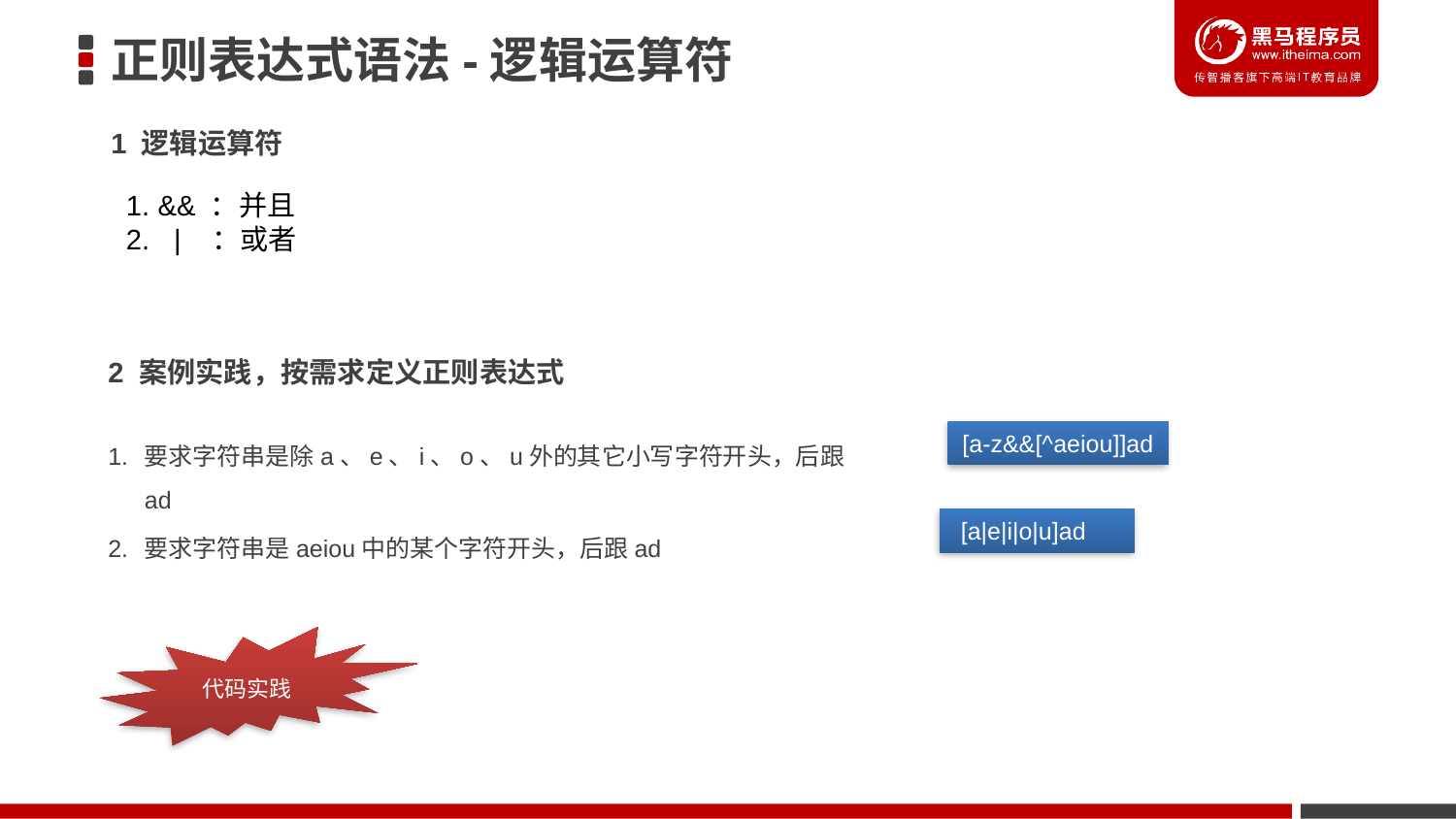

# 正则表达式语法-逻辑运算符
1 逻辑运算符
 && ：并且
   |   ：或者
2 案例实践，按需求定义正则表达式
要求字符串是除a、e、i、o、u外的其它小写字符开头，后跟ad（ [a-z&&[^aeiou]]ad ）
要求字符串是aeiou中的某个字符开头，后跟ad（ [a|e|i|o|u]ad）
[a-z&&[^aeiou]]ad
 [a|e|i|o|u]ad
代码实践